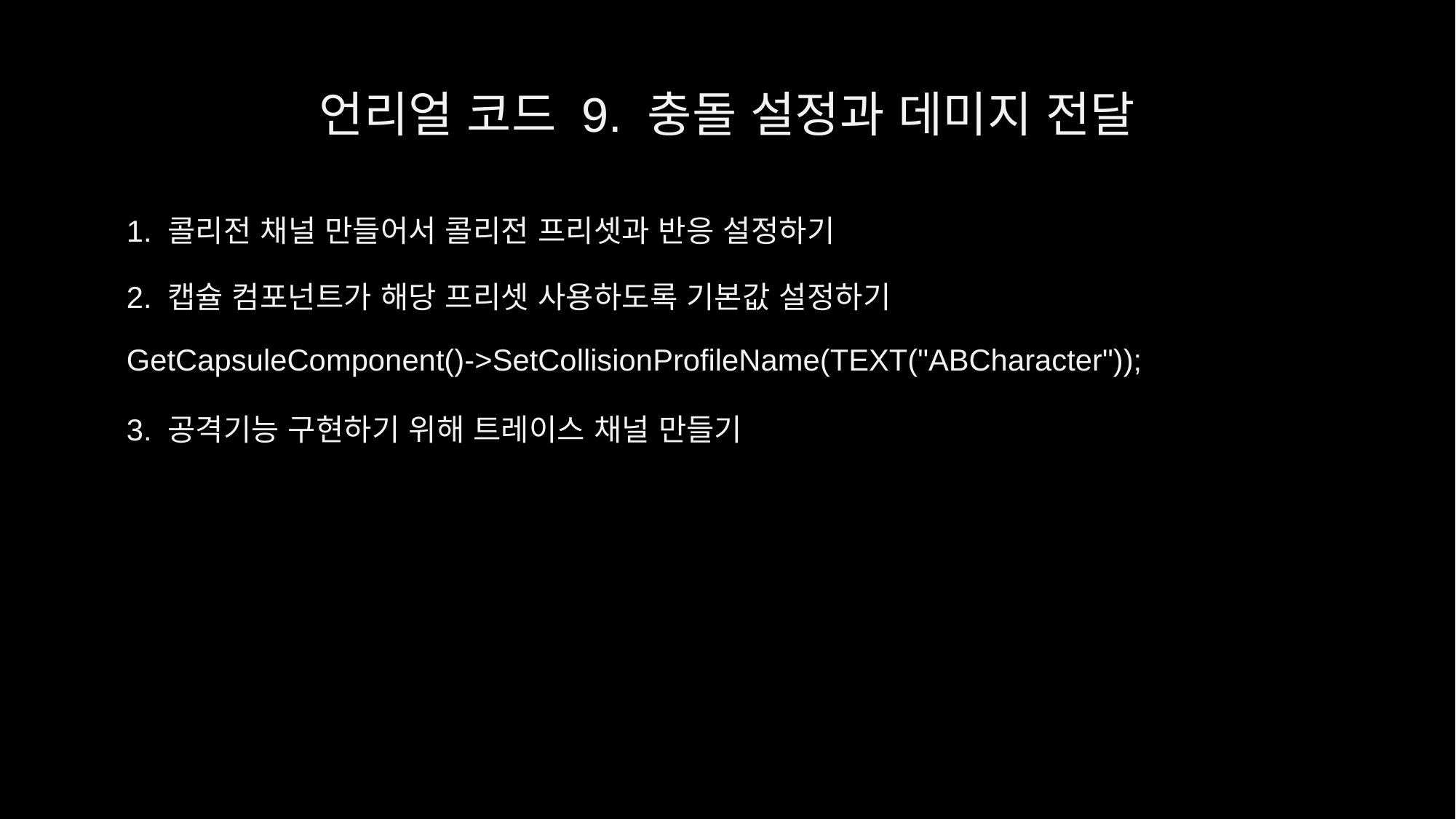

# 언리얼 코드 9. 충돌 설정과 데미지 전달
1. 콜리전 채널 만들어서 콜리전 프리셋과 반응 설정하기
2. 캡슐 컴포넌트가 해당 프리셋 사용하도록 기본값 설정하기
GetCapsuleComponent()->SetCollisionProfileName(TEXT("ABCharacter"));
3. 공격기능 구현하기 위해 트레이스 채널 만들기